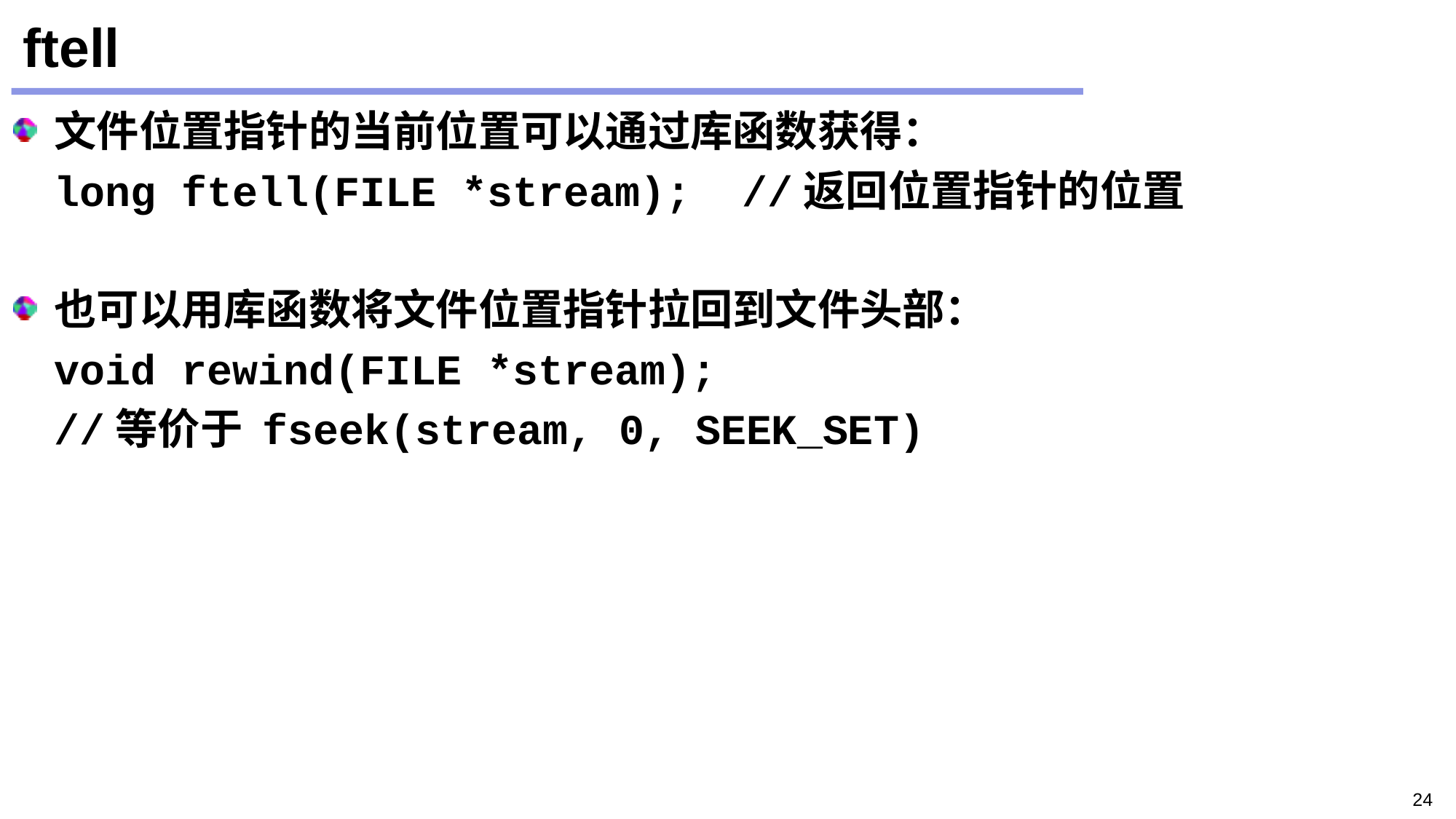

# ftell
文件位置指针的当前位置可以通过库函数获得：
	long ftell(FILE *stream);  //返回位置指针的位置

也可以用库函数将文件位置指针拉回到文件头部：
	void rewind(FILE *stream);
	//等价于 fseek(stream, 0, SEEK_SET)

24